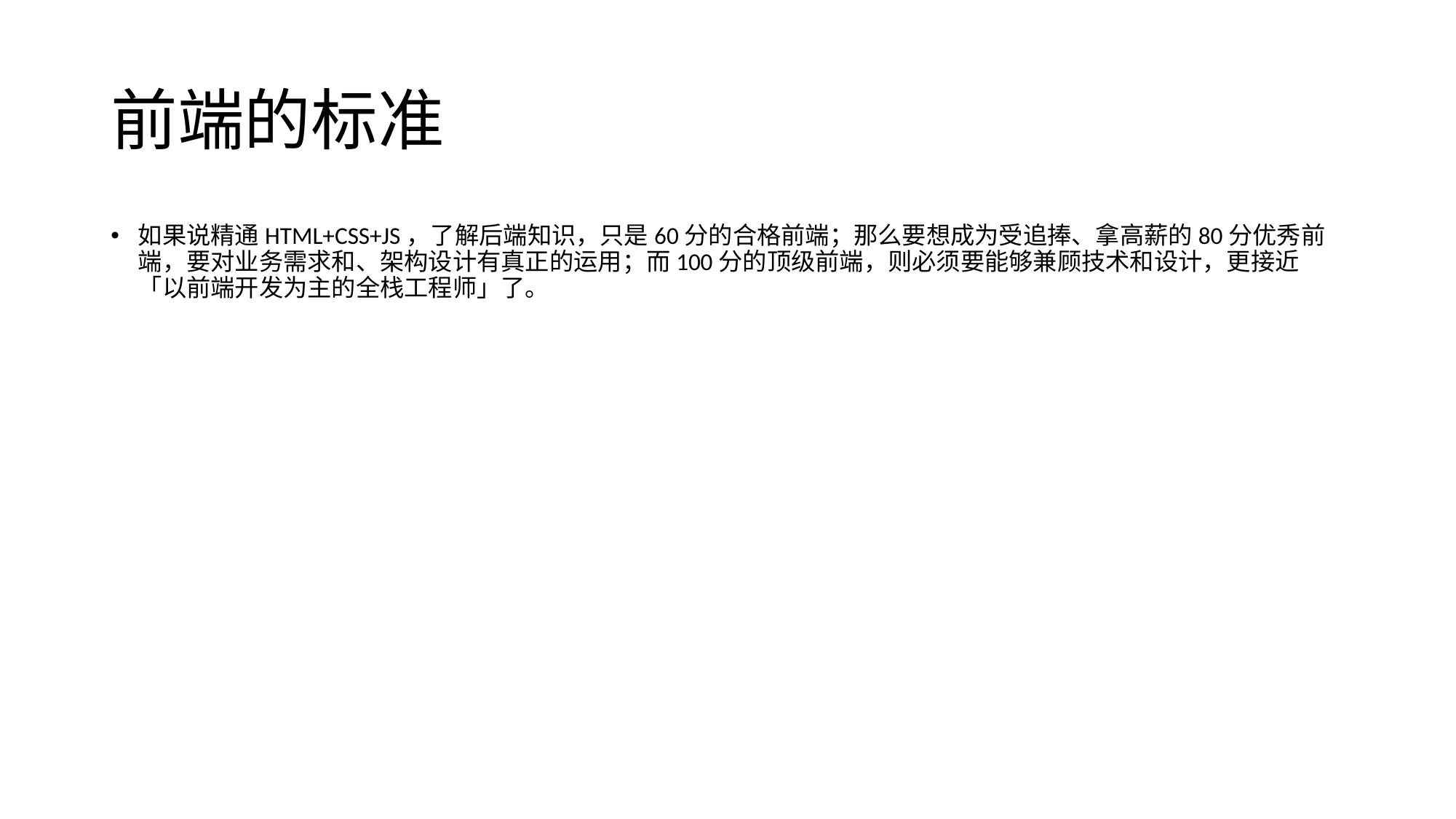

# 前端的标准
如果说精通HTML+CSS+JS，了解后端知识，只是60分的合格前端；那么要想成为受追捧、拿高薪的80分优秀前端，要对业务需求和、架构设计有真正的运用；而100分的顶级前端，则必须要能够兼顾技术和设计，更接近「以前端开发为主的全栈工程师」了。